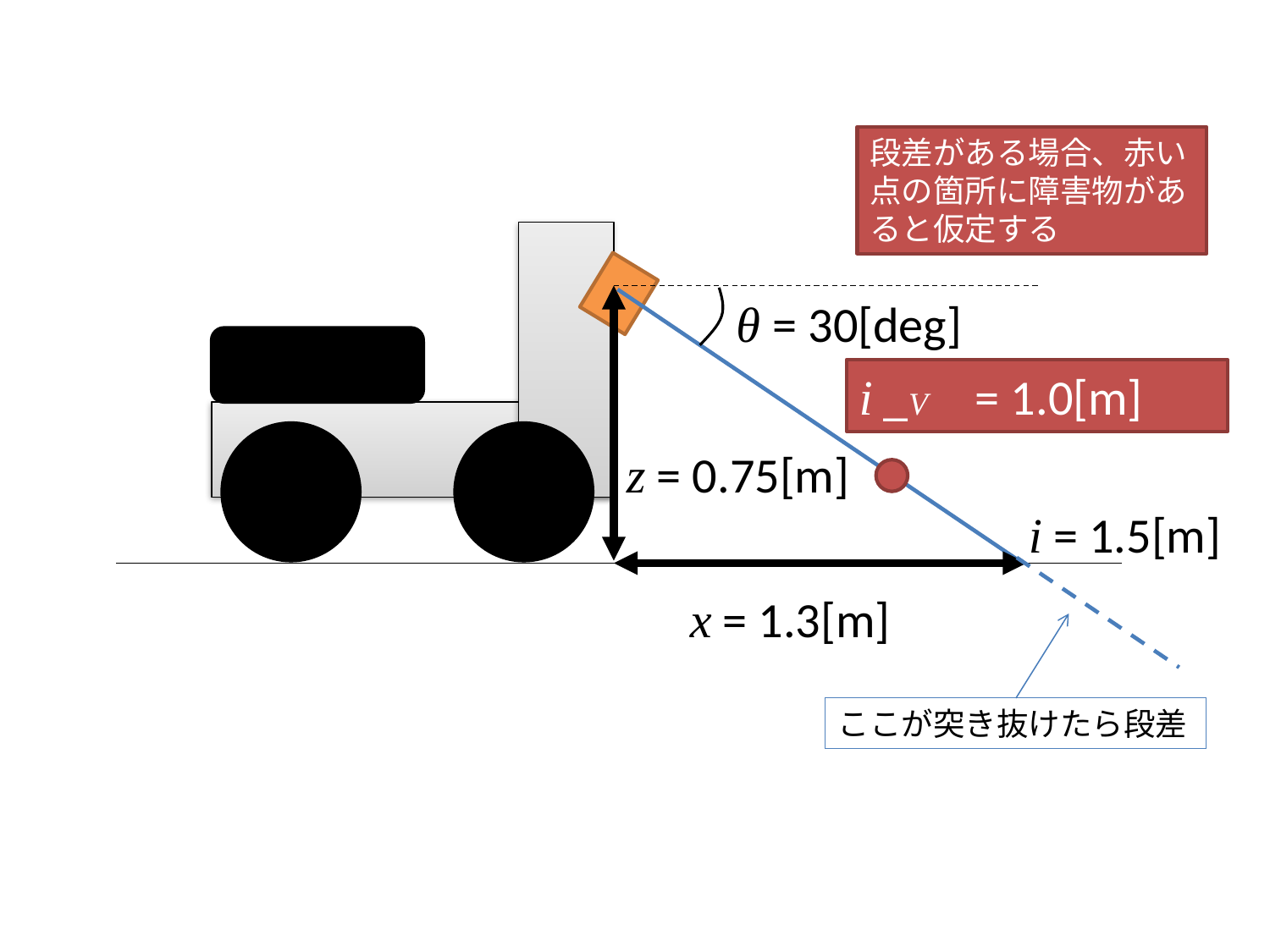

段差がある場合、赤い点の箇所に障害物があると仮定する

θ = 30[deg]

i _V　= 1.0[m]

z = 0.75[m]

i = 1.5[m]
x = 1.3[m]
ここが突き抜けたら段差